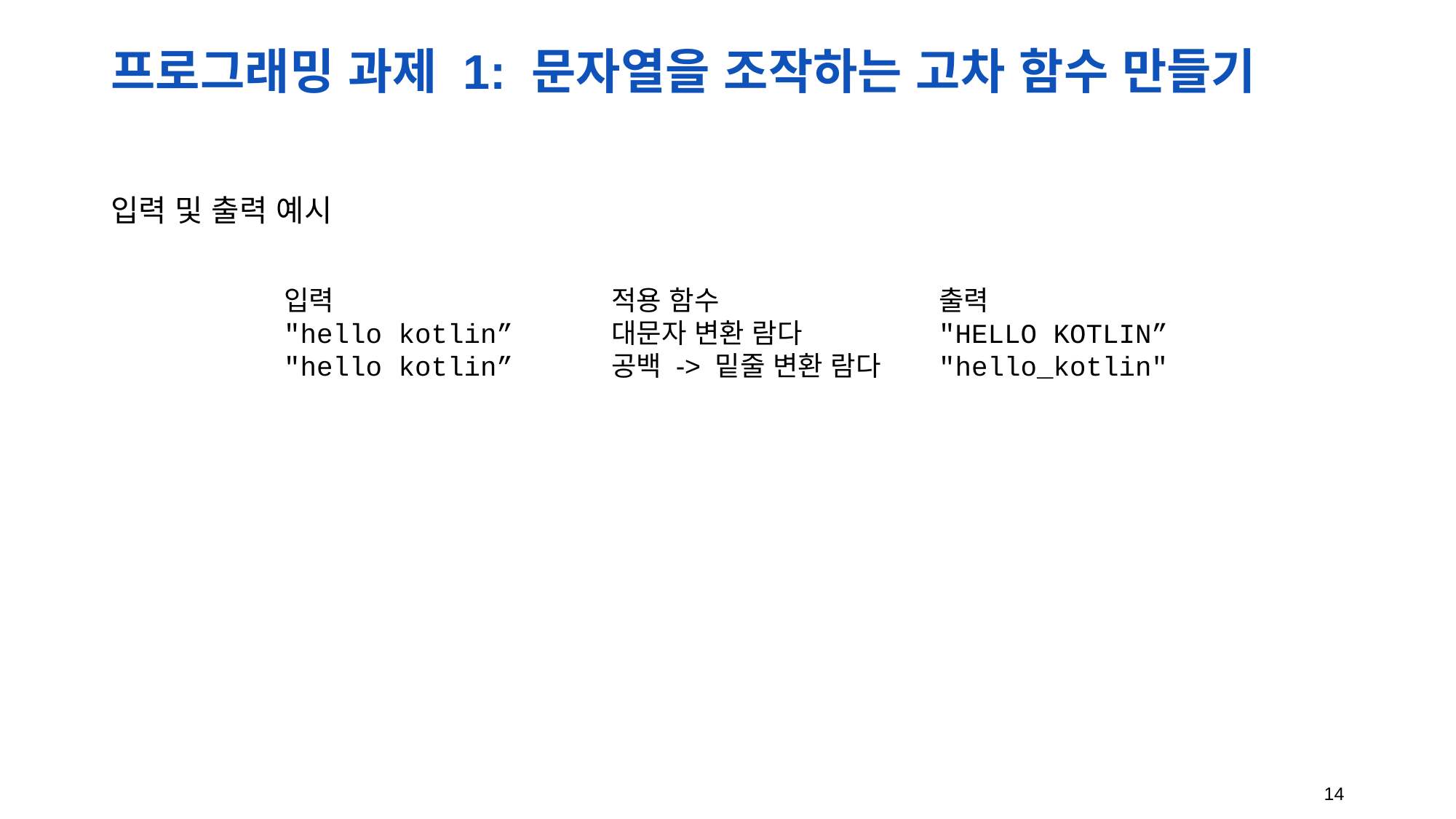

# 프로그래밍 과제 1: 문자열을 조작하는 고차 함수 만들기
입력 및 출력 예시
입력			적용 함수			출력
"hello kotlin”	대문자 변환 람다		"HELLO KOTLIN”
"hello kotlin”	공백 -> 밑줄 변환 람다	"hello_kotlin"
14